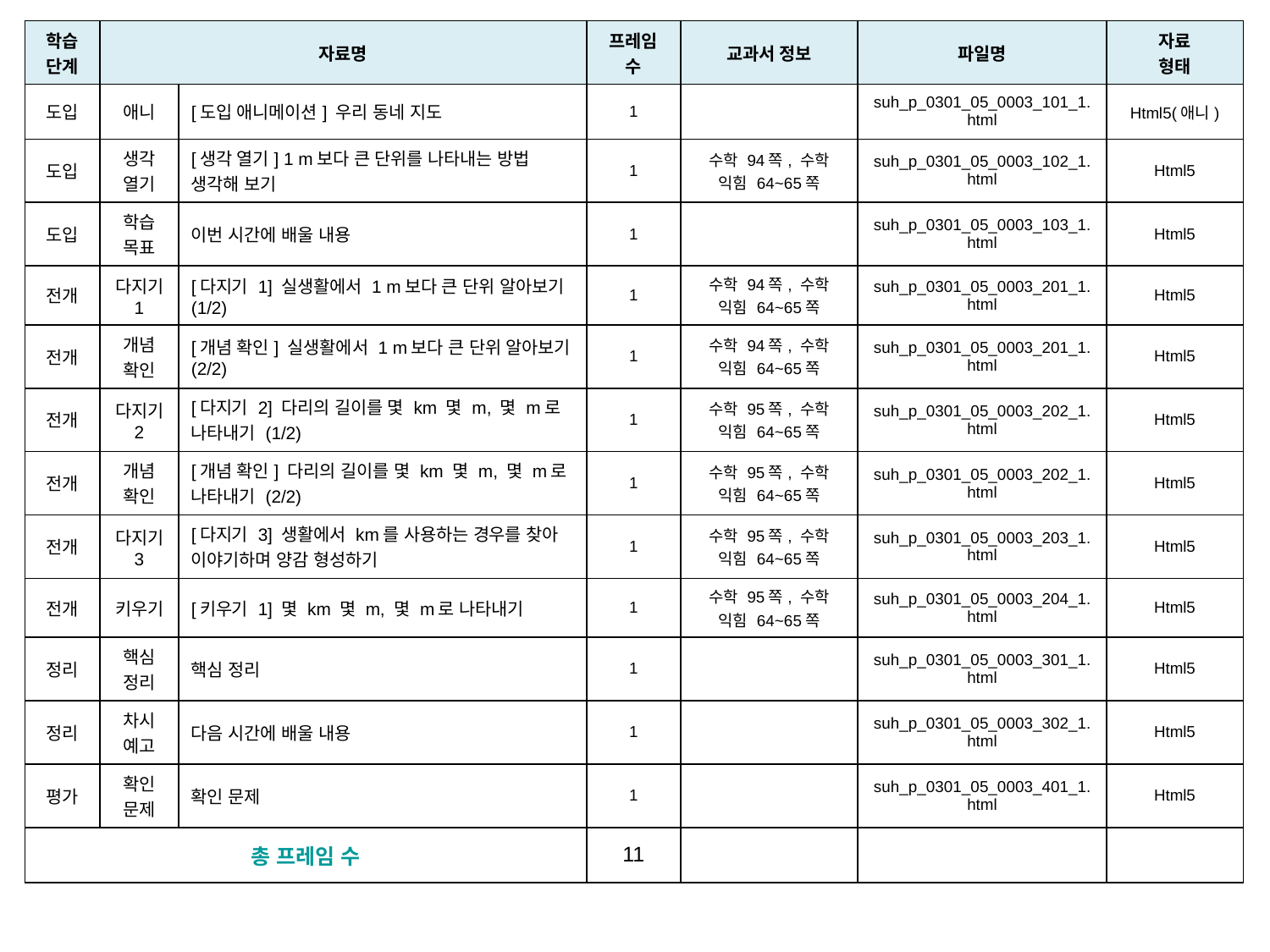

| 학습 단계 | 자료명 |  | 프레임 수 | 교과서 정보 | 파일명 | 자료 형태 |
| --- | --- | --- | --- | --- | --- | --- |
| 도입 | 애니 | [도입 애니메이션] 우리 동네 지도 | 1 |  | suh\_p\_0301\_05\_0003\_101\_1.html | Html5(애니) |
| 도입 | 생각 열기 | [생각 열기] 1 m보다 큰 단위를 나타내는 방법 생각해 보기 | 1 | 수학 94쪽, 수학 익힘 64~65쪽 | suh\_p\_0301\_05\_0003\_102\_1.html | Html5 |
| 도입 | 학습 목표 | 이번 시간에 배울 내용 | 1 |  | suh\_p\_0301\_05\_0003\_103\_1.html | Html5 |
| 전개 | 다지기 1 | [다지기 1] 실생활에서 1 m보다 큰 단위 알아보기 (1/2) | 1 | 수학 94쪽, 수학 익힘 64~65쪽 | suh\_p\_0301\_05\_0003\_201\_1.html | Html5 |
| 전개 | 개념 확인 | [개념 확인] 실생활에서 1 m보다 큰 단위 알아보기 (2/2) | 1 | 수학 94쪽, 수학 익힘 64~65쪽 | suh\_p\_0301\_05\_0003\_201\_1.html | Html5 |
| 전개 | 다지기 2 | [다지기 2] 다리의 길이를 몇 km 몇 m, 몇 m로 나타내기 (1/2) | 1 | 수학 95쪽, 수학 익힘 64~65쪽 | suh\_p\_0301\_05\_0003\_202\_1.html | Html5 |
| 전개 | 개념 확인 | [개념 확인] 다리의 길이를 몇 km 몇 m, 몇 m로 나타내기 (2/2) | 1 | 수학 95쪽, 수학 익힘 64~65쪽 | suh\_p\_0301\_05\_0003\_202\_1.html | Html5 |
| 전개 | 다지기 3 | [다지기 3] 생활에서 km를 사용하는 경우를 찾아 이야기하며 양감 형성하기 | 1 | 수학 95쪽, 수학 익힘 64~65쪽 | suh\_p\_0301\_05\_0003\_203\_1.html | Html5 |
| 전개 | 키우기 | [키우기 1] 몇 km 몇 m, 몇 m로 나타내기 | 1 | 수학 95쪽, 수학 익힘 64~65쪽 | suh\_p\_0301\_05\_0003\_204\_1.html | Html5 |
| 정리 | 핵심 정리 | 핵심 정리 | 1 |  | suh\_p\_0301\_05\_0003\_301\_1.html | Html5 |
| 정리 | 차시 예고 | 다음 시간에 배울 내용 | 1 |  | suh\_p\_0301\_05\_0003\_302\_1.html | Html5 |
| 평가 | 확인 문제 | 확인 문제 | 1 |  | suh\_p\_0301\_05\_0003\_401\_1.html | Html5 |
| 총 프레임 수 |  |  | 11 |  |  |  |